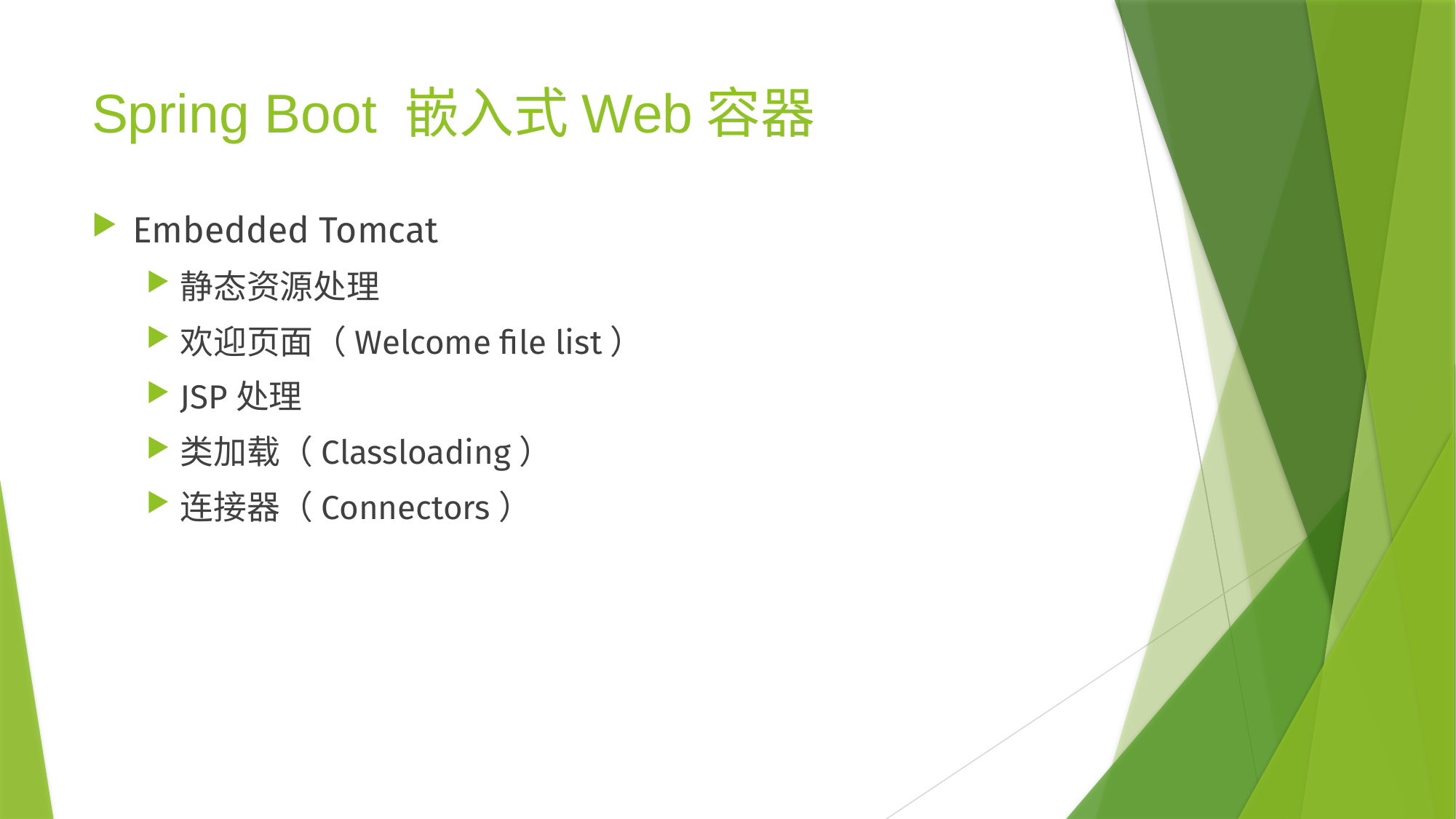

# Spring Boot 嵌入式Web容器
Embedded Tomcat
静态资源处理
欢迎页面（Welcome file list）
JSP处理
类加载（Classloading）
连接器（Connectors）